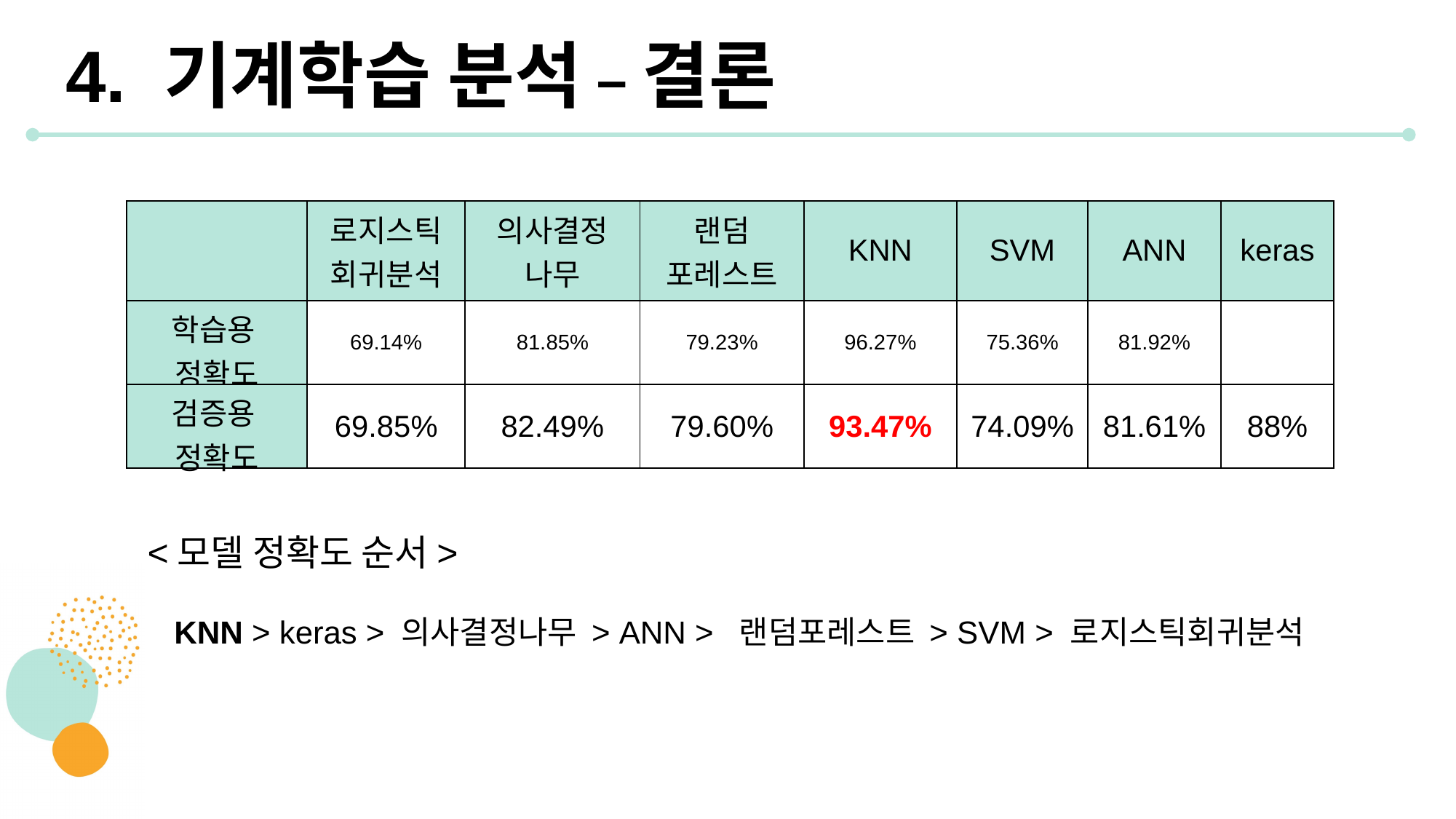

4. 기계학습 분석 – 결론
|  | 로지스틱 회귀분석 | 의사결정 나무 | 랜덤 포레스트 | KNN | SVM | ANN | keras |
| --- | --- | --- | --- | --- | --- | --- | --- |
| 학습용 정확도 | 69.14% | 81.85% | 79.23% | 96.27% | 75.36% | 81.92% |  |
| 검증용 정확도 | 69.85% | 82.49% | 79.60% | 93.47% | 74.09% | 81.61% | 88% |
8-9.실험결과
<모델 정확도 순서>

   KNN > keras > 의사결정나무 > ANN >  랜덤포레스트 > SVM > 로지스틱회귀분석